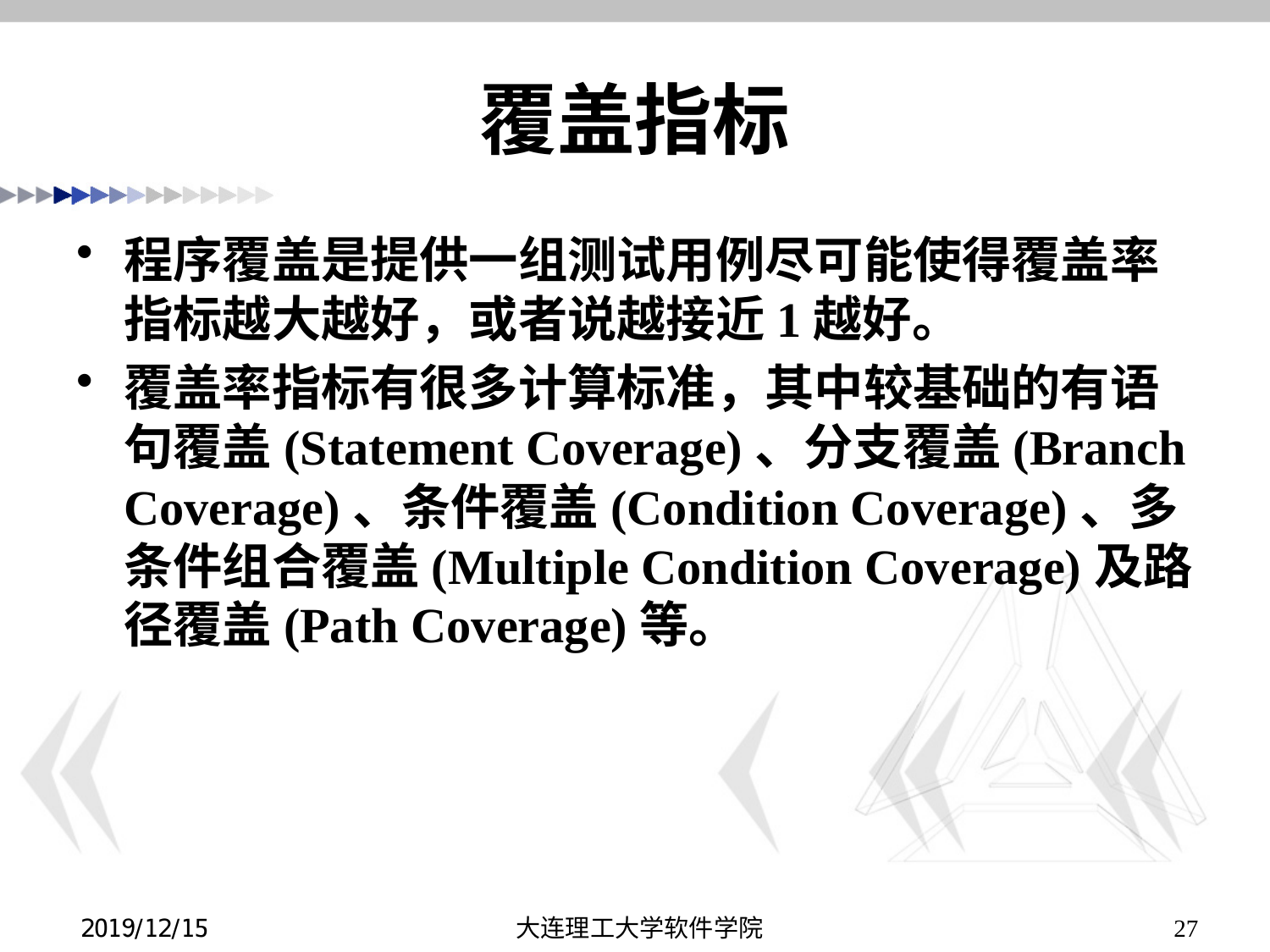

# 覆盖指标
程序覆盖是提供一组测试用例尽可能使得覆盖率指标越大越好，或者说越接近1越好。
覆盖率指标有很多计算标准，其中较基础的有语句覆盖(Statement Coverage)、分支覆盖(Branch Coverage)、条件覆盖(Condition Coverage)、多条件组合覆盖(Multiple Condition Coverage)及路径覆盖(Path Coverage)等。

2019/12/15
大连理工大学软件学院
27